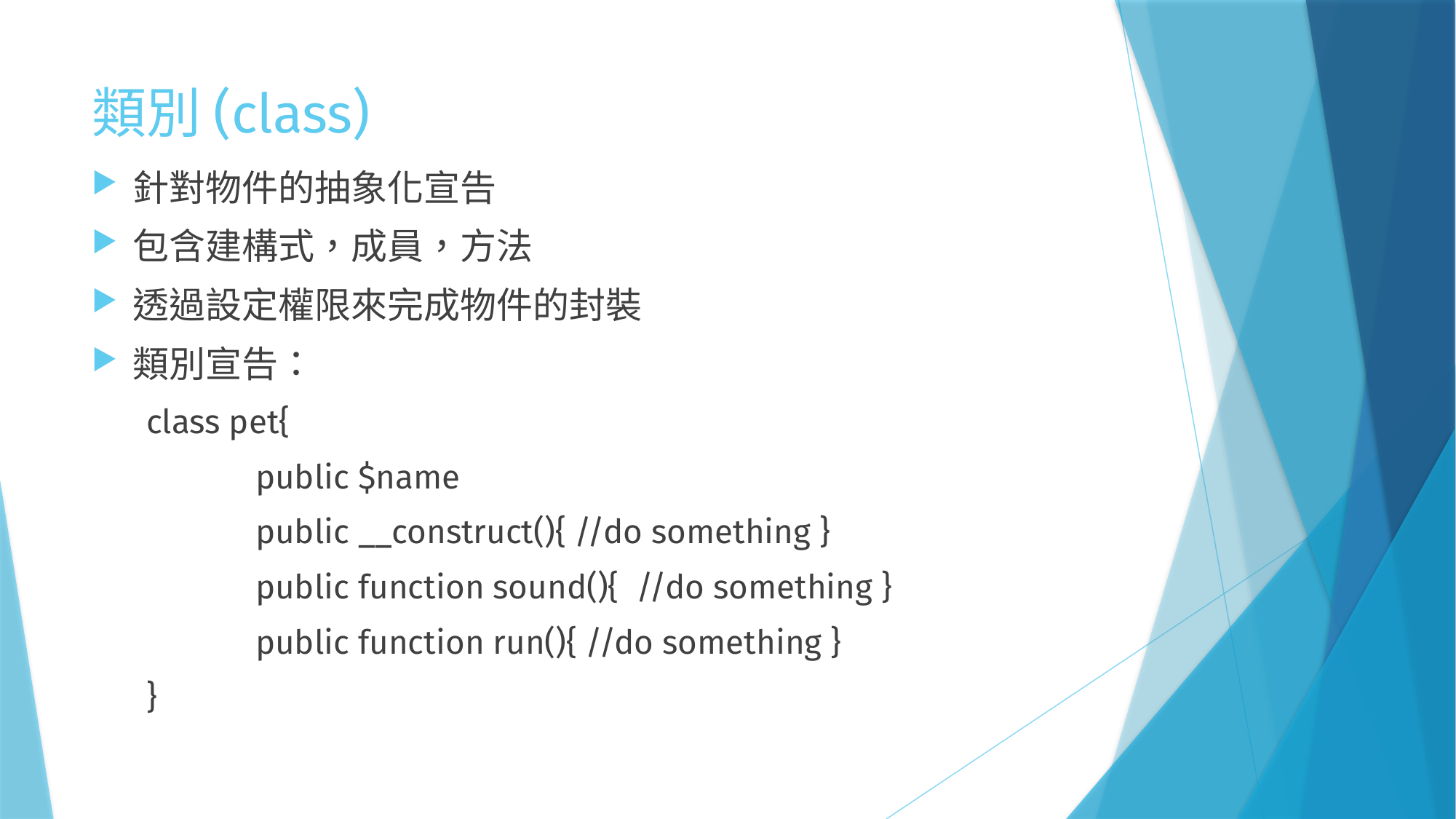

# 類別(class)
針對物件的抽象化宣告
包含建構式，成員，方法
透過設定權限來完成物件的封裝
類別宣告：
class pet{
	public $name
	public __construct(){ //do something }
	public function sound(){  //do something }
	public function run(){ //do something }
}